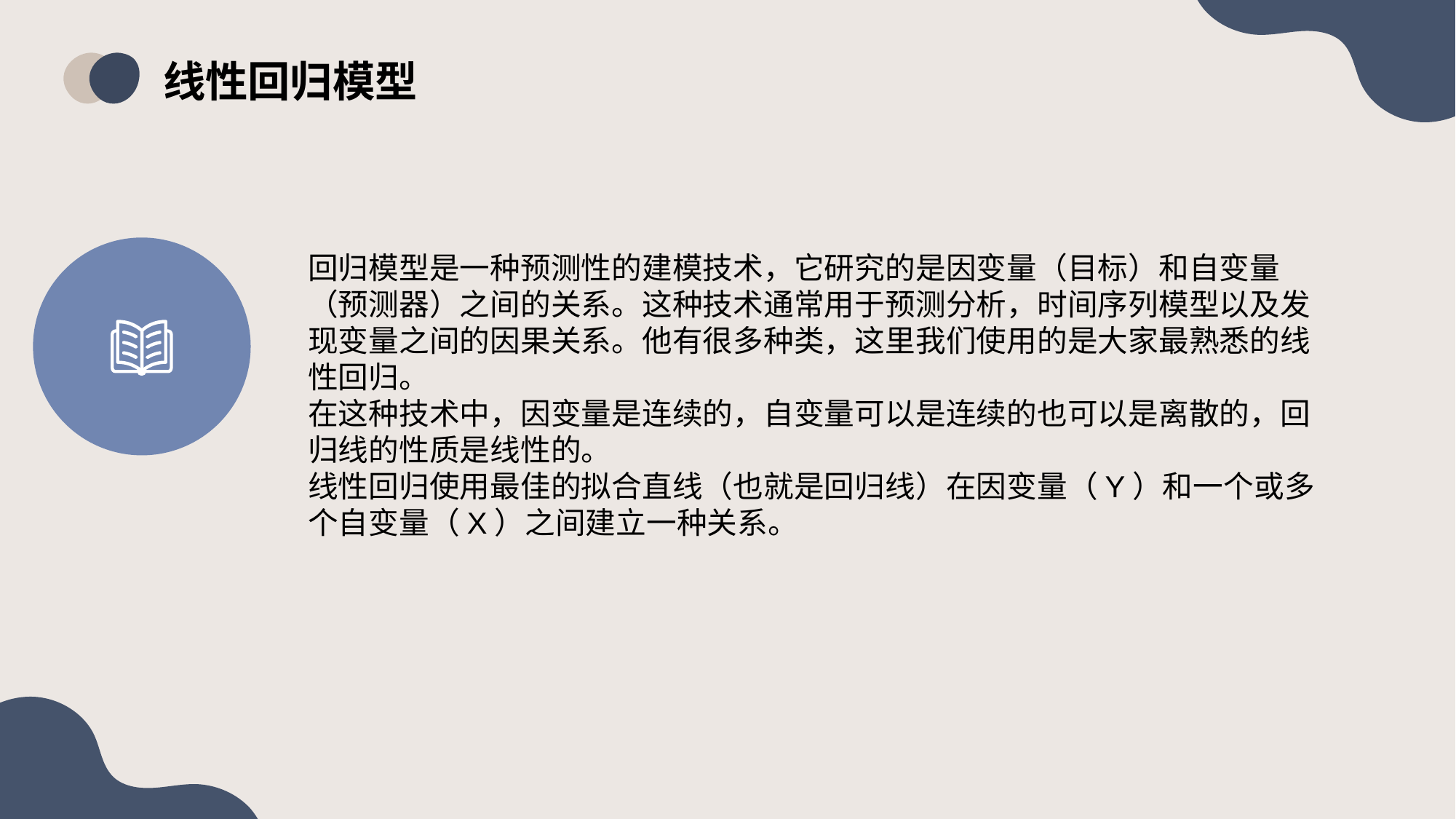

线性回归模型

回归模型是一种预测性的建模技术，它研究的是因变量（目标）和自变量（预测器）之间的关系。这种技术通常用于预测分析，时间序列模型以及发现变量之间的因果关系。他有很多种类，这里我们使用的是大家最熟悉的线性回归。
在这种技术中，因变量是连续的，自变量可以是连续的也可以是离散的，回归线的性质是线性的。
线性回归使用最佳的拟合直线（也就是回归线）在因变量（Y）和一个或多个自变量（X）之间建立一种关系。